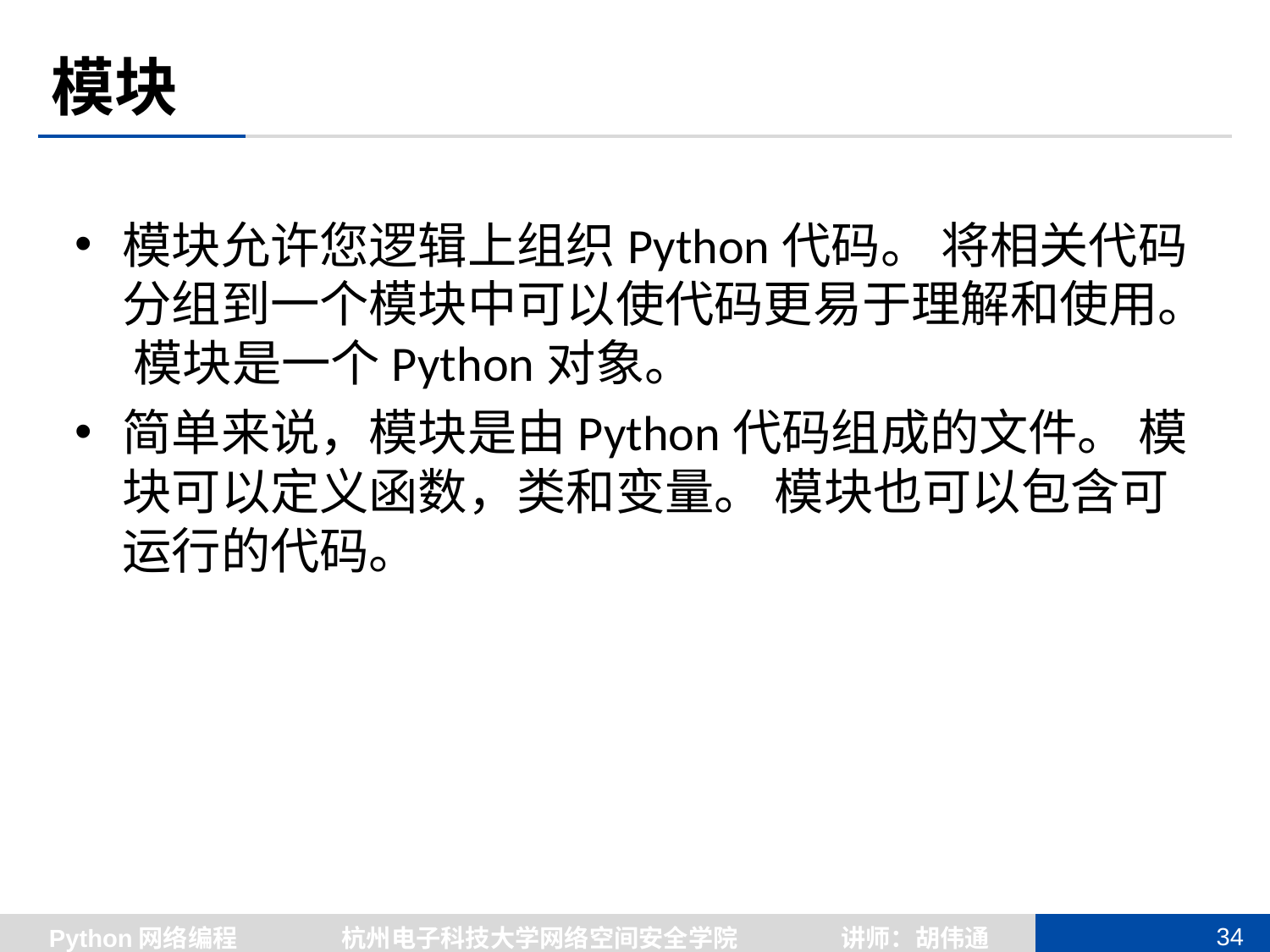

# 模块
模块允许您逻辑上组织Python代码。 将相关代码分组到一个模块中可以使代码更易于理解和使用。 模块是一个Python对象。
简单来说，模块是由Python代码组成的文件。 模块可以定义函数，类和变量。 模块也可以包含可运行的代码。